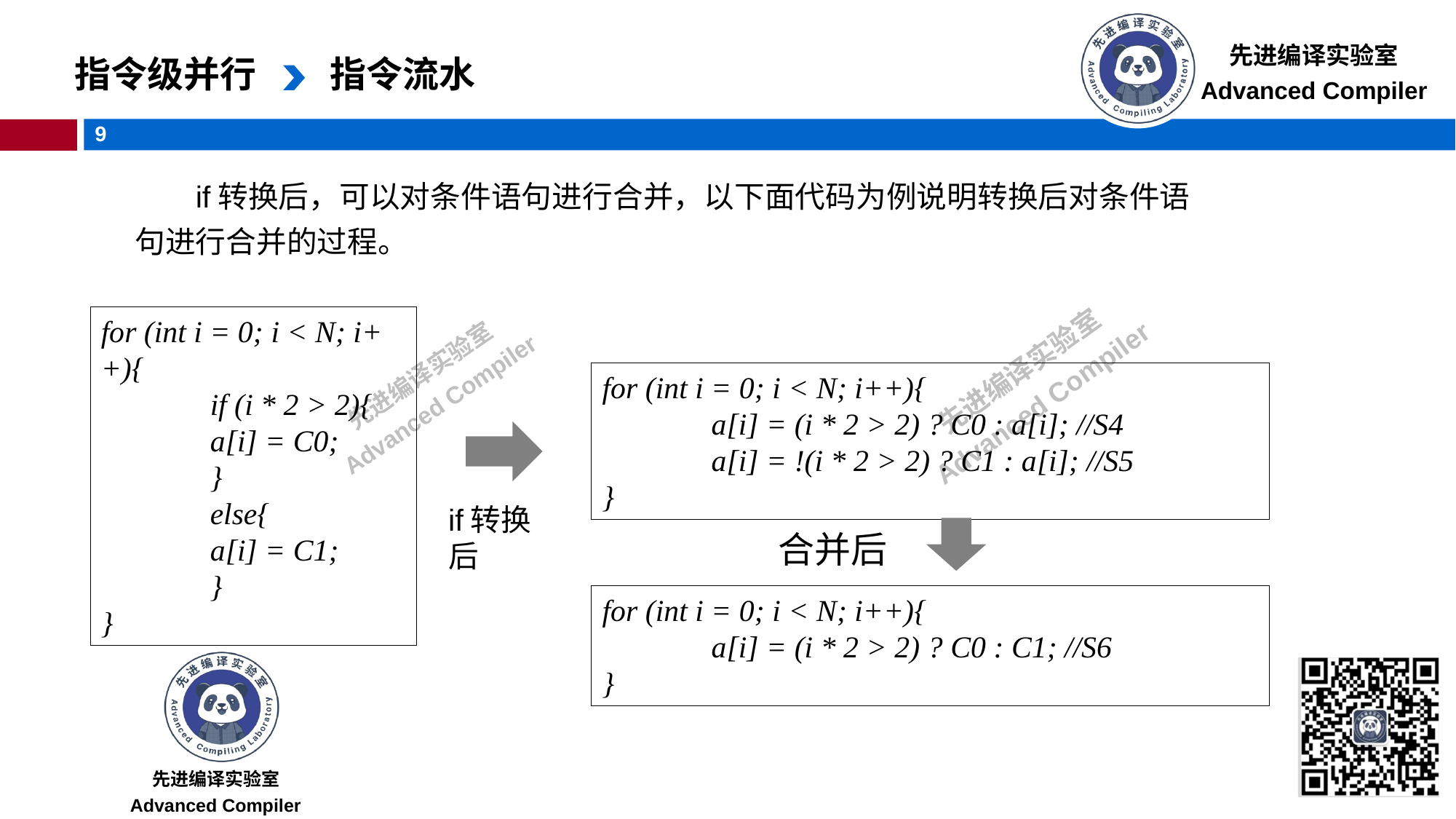

指令级并行
指令流水

if转换后，可以对条件语句进行合并，以下面代码为例说明转换后对条件语句进行合并的过程。
for (int i = 0; i < N; i++){
	if (i * 2 > 2){	a[i] = C0;
	}
	else{		a[i] = C1;
	}
}
for (int i = 0; i < N; i++){
	a[i] = (i * 2 > 2) ? C0 : a[i]; //S4
	a[i] = !(i * 2 > 2) ? C1 : a[i]; //S5
}

if转换后

合并后
for (int i = 0; i < N; i++){
	a[i] = (i * 2 > 2) ? C0 : C1; //S6
}